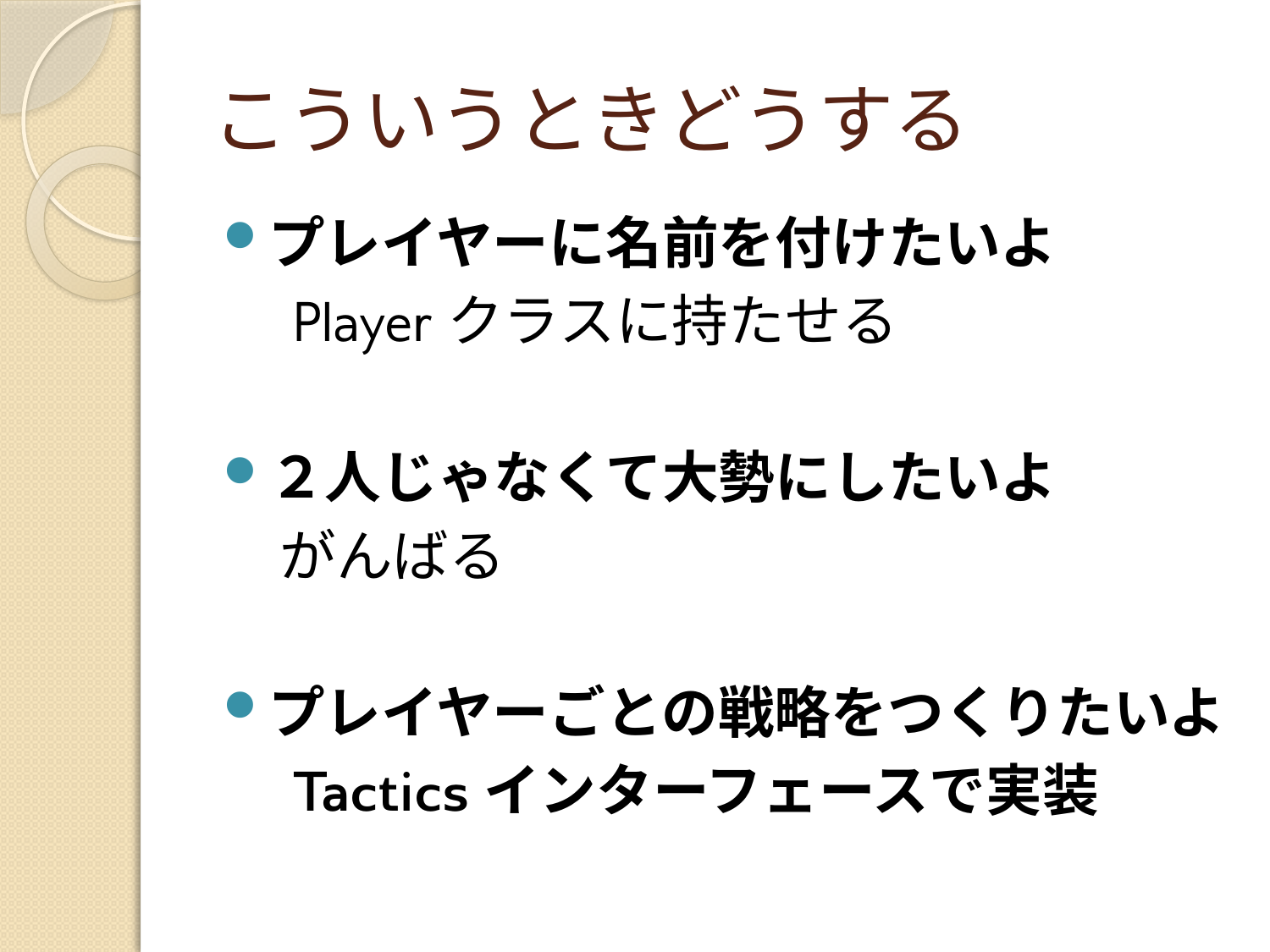

# こういうときどうする
プレイヤーに名前を付けたいよ
　Playerクラスに持たせる

２人じゃなくて大勢にしたいよ
　がんばる

プレイヤーごとの戦略をつくりたいよ
　Tacticsインターフェースで実装